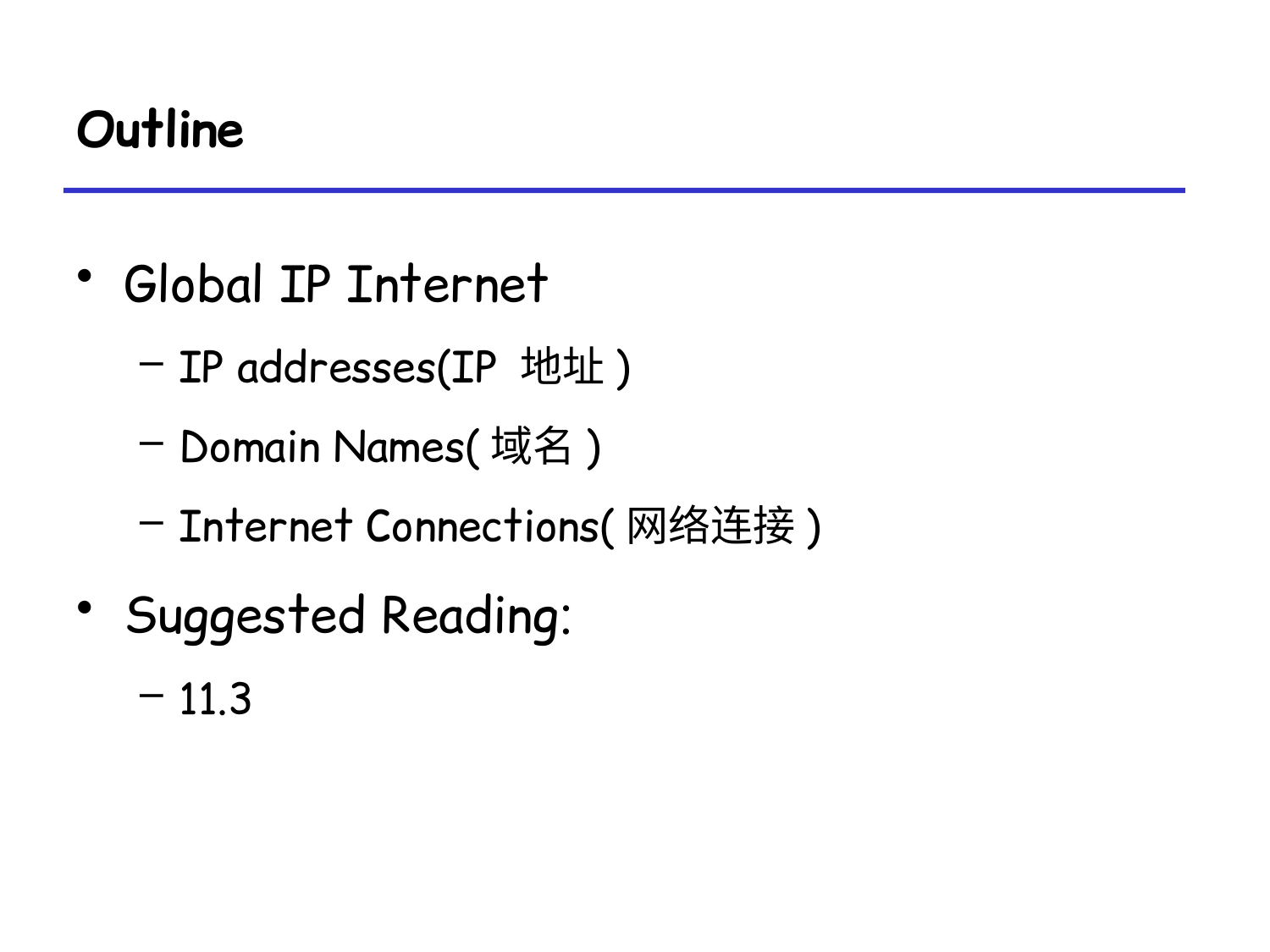

# Outline
Global IP Internet
IP addresses(IP 地址)
Domain Names(域名)
Internet Connections(网络连接)
Suggested Reading:
11.3
31